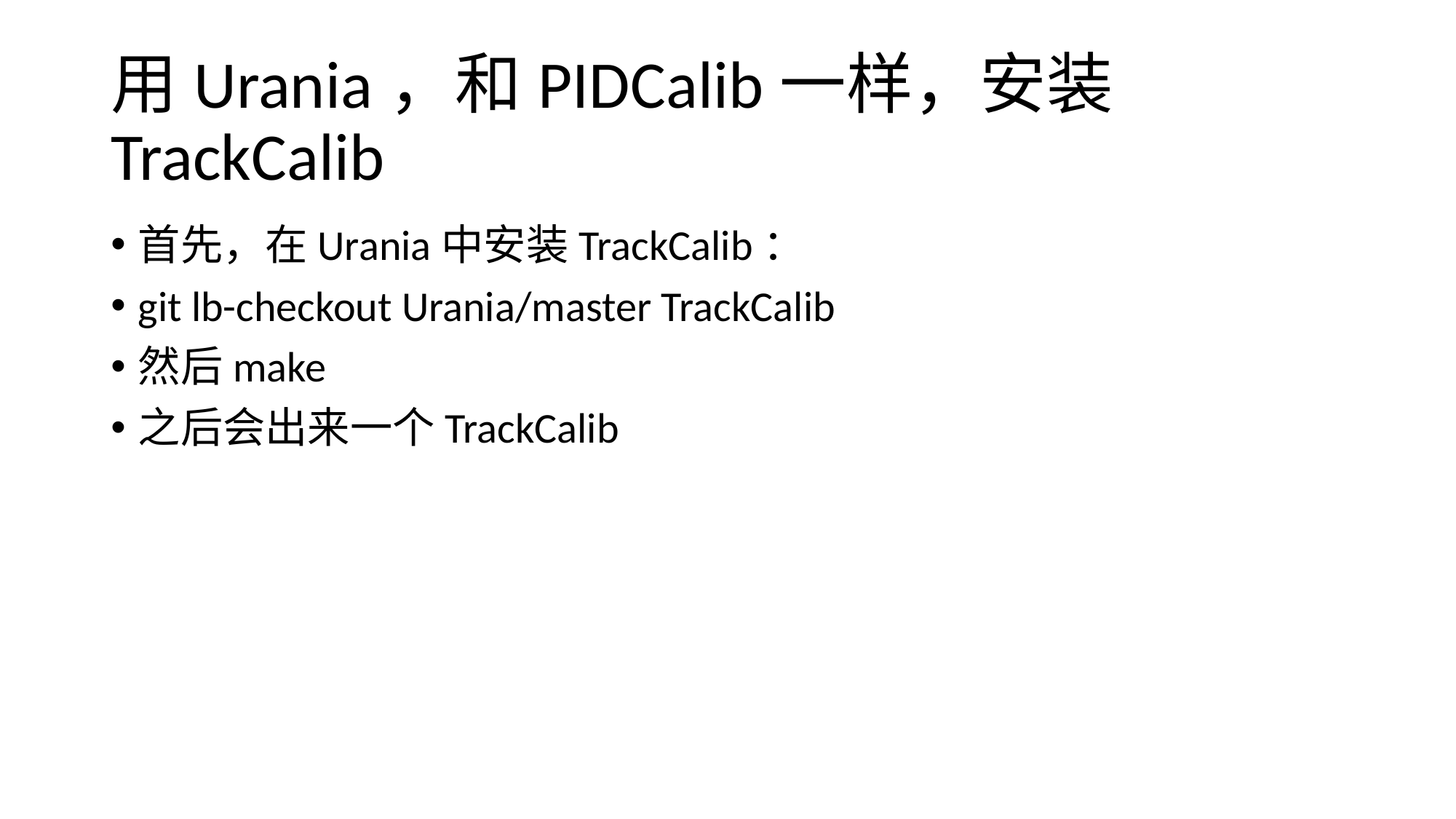

# 用Urania，和PIDCalib一样，安装TrackCalib
首先，在Urania中安装TrackCalib：
git lb-checkout Urania/master TrackCalib
然后make
之后会出来一个TrackCalib